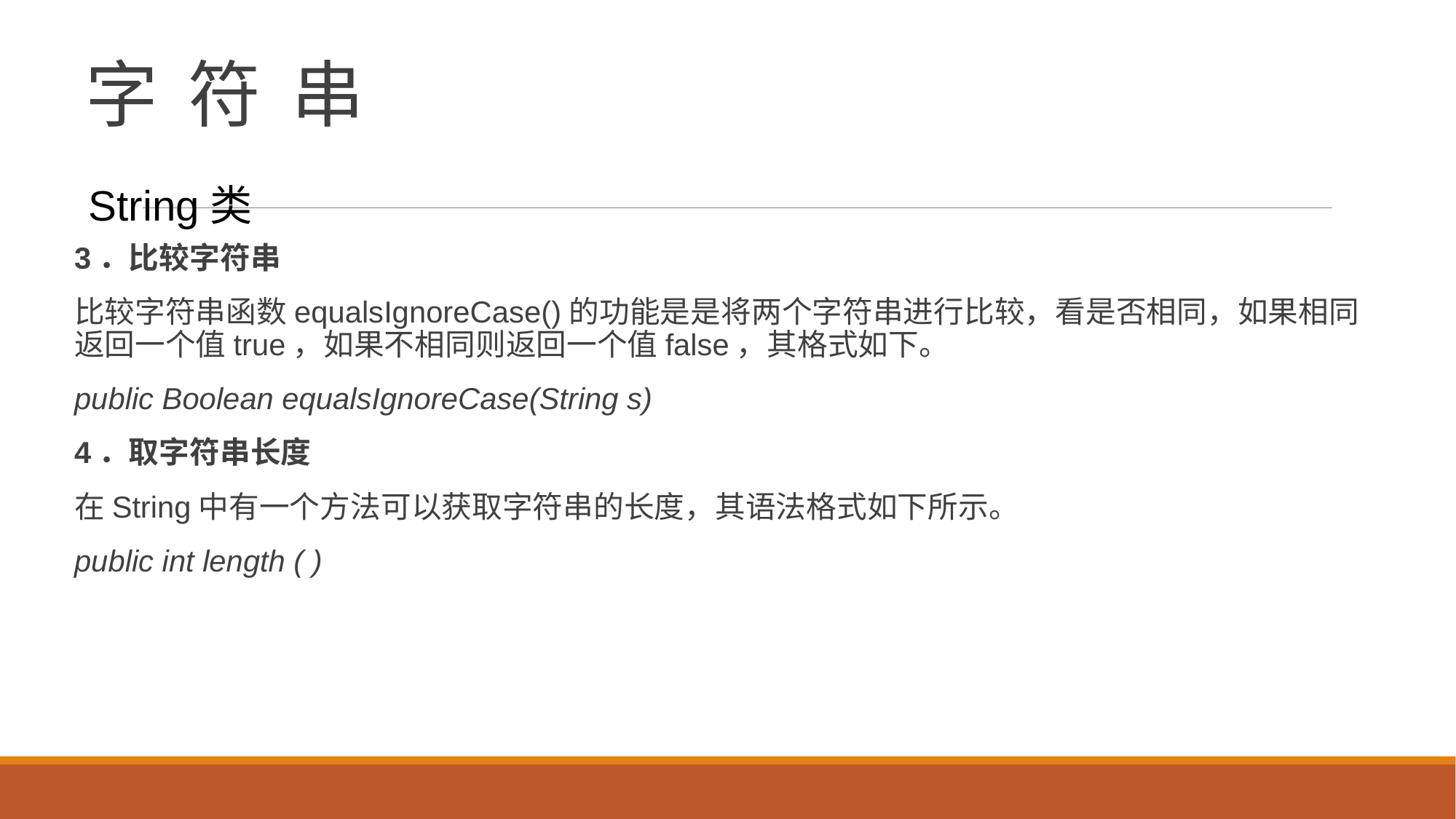

# 字  符  串
String类
3．比较字符串
比较字符串函数equalsIgnoreCase()的功能是是将两个字符串进行比较，看是否相同，如果相同返回一个值true，如果不相同则返回一个值false，其格式如下。
public Boolean equalsIgnoreCase(String s)
4．取字符串长度
在String中有一个方法可以获取字符串的长度，其语法格式如下所示。
public int length ( )